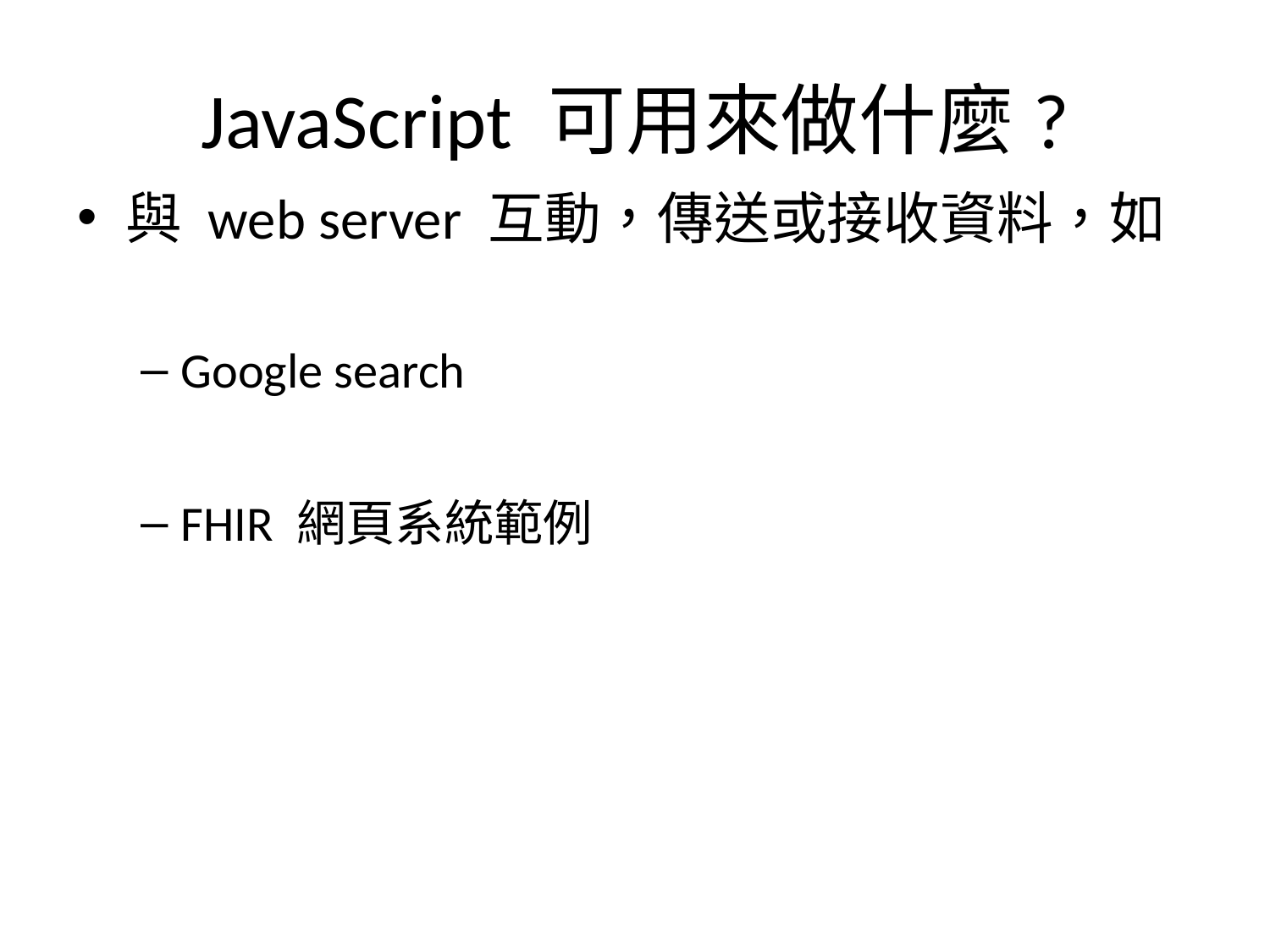

# JavaScript 可用來做什麼?
與 web server 互動，傳送或接收資料，如

Google search

FHIR 網頁系統範例